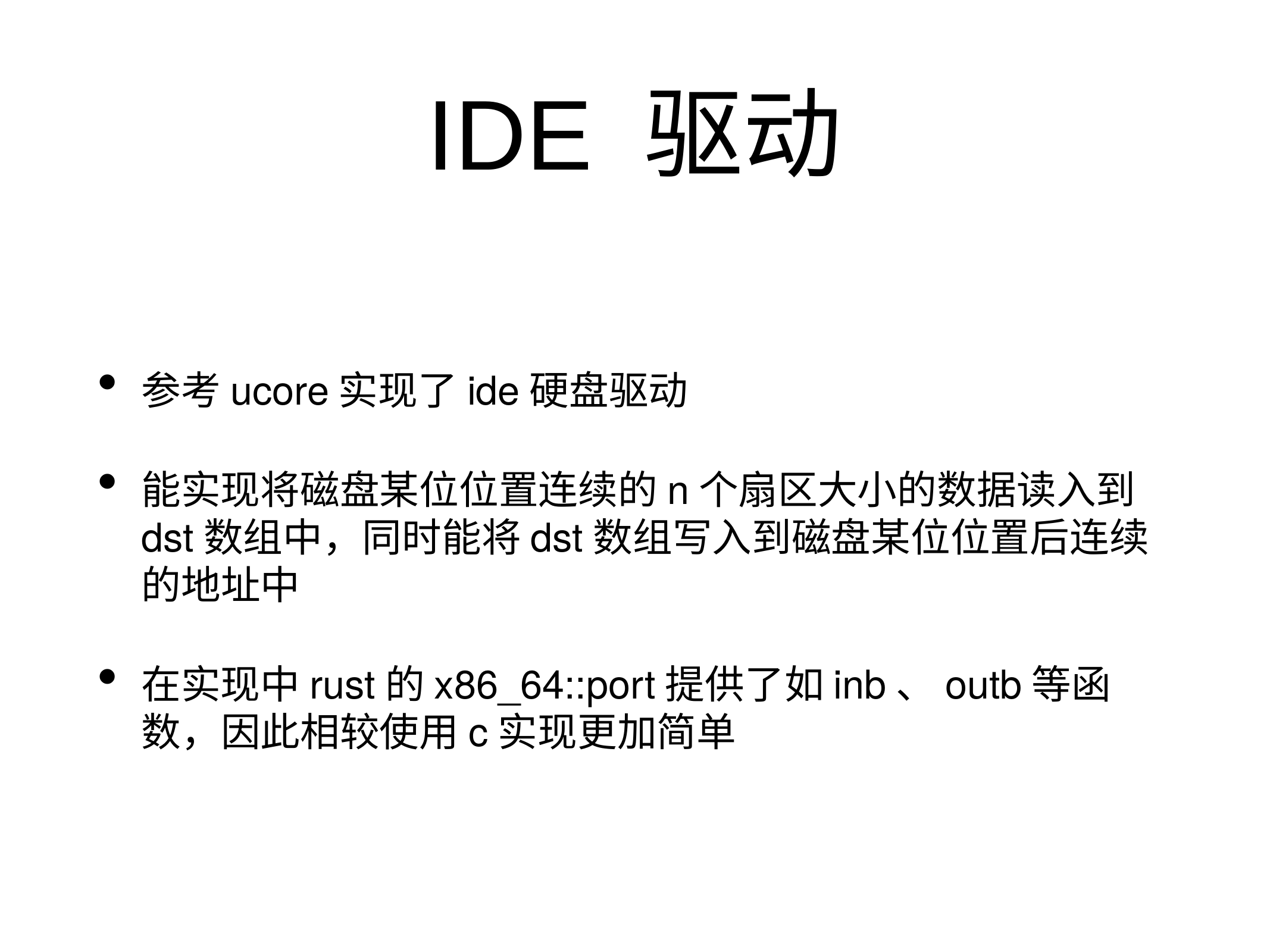

# IDE 驱动
参考ucore实现了ide硬盘驱动
能实现将磁盘某位位置连续的n个扇区大小的数据读入到dst数组中，同时能将dst数组写入到磁盘某位位置后连续的地址中
在实现中rust的x86_64::port提供了如inb、outb等函数，因此相较使用c实现更加简单